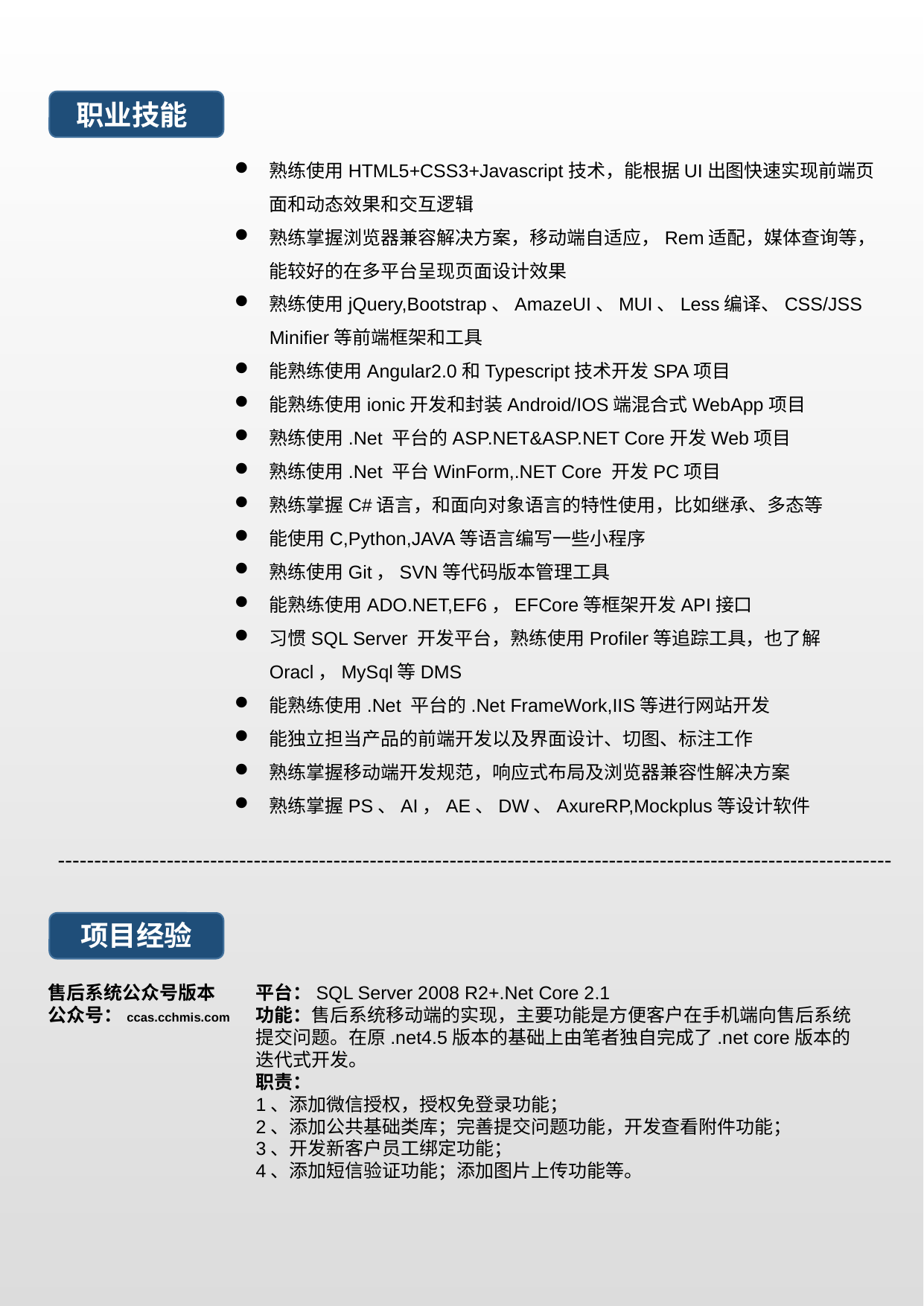

职业技能
熟练使用HTML5+CSS3+Javascript技术，能根据UI出图快速实现前端页面和动态效果和交互逻辑
熟练掌握浏览器兼容解决方案，移动端自适应，Rem适配，媒体查询等，能较好的在多平台呈现页面设计效果
熟练使用jQuery,Bootstrap、AmazeUI、MUI、Less编译、CSS/JSS Minifier等前端框架和工具
能熟练使用Angular2.0和Typescript技术开发SPA项目
能熟练使用ionic开发和封装Android/IOS端混合式WebApp项目
熟练使用.Net 平台的ASP.NET&ASP.NET Core开发Web项目
熟练使用.Net 平台WinForm,.NET Core 开发PC项目
熟练掌握C#语言，和面向对象语言的特性使用，比如继承、多态等
能使用C,Python,JAVA等语言编写一些小程序
熟练使用Git，SVN等代码版本管理工具
能熟练使用ADO.NET,EF6，EFCore等框架开发API接口
习惯SQL Server 开发平台，熟练使用Profiler等追踪工具，也了解Oracl，MySql等DMS
能熟练使用.Net 平台的.Net FrameWork,IIS等进行网站开发
能独立担当产品的前端开发以及界面设计、切图、标注工作
熟练掌握移动端开发规范，响应式布局及浏览器兼容性解决方案
熟练掌握PS、AI，AE、DW、AxureRP,Mockplus等设计软件
-------------------------------------------------------------------------------------------------------------------

项目经验
售后系统公众号版本
公众号：ccas.cchmis.com
平台：SQL Server 2008 R2+.Net Core 2.1
功能：售后系统移动端的实现，主要功能是方便客户在手机端向售后系统提交问题。在原.net4.5版本的基础上由笔者独自完成了.net core版本的迭代式开发。
职责：
1、添加微信授权，授权免登录功能；
2、添加公共基础类库；完善提交问题功能，开发查看附件功能；
3、开发新客户员工绑定功能；
4、添加短信验证功能；添加图片上传功能等。